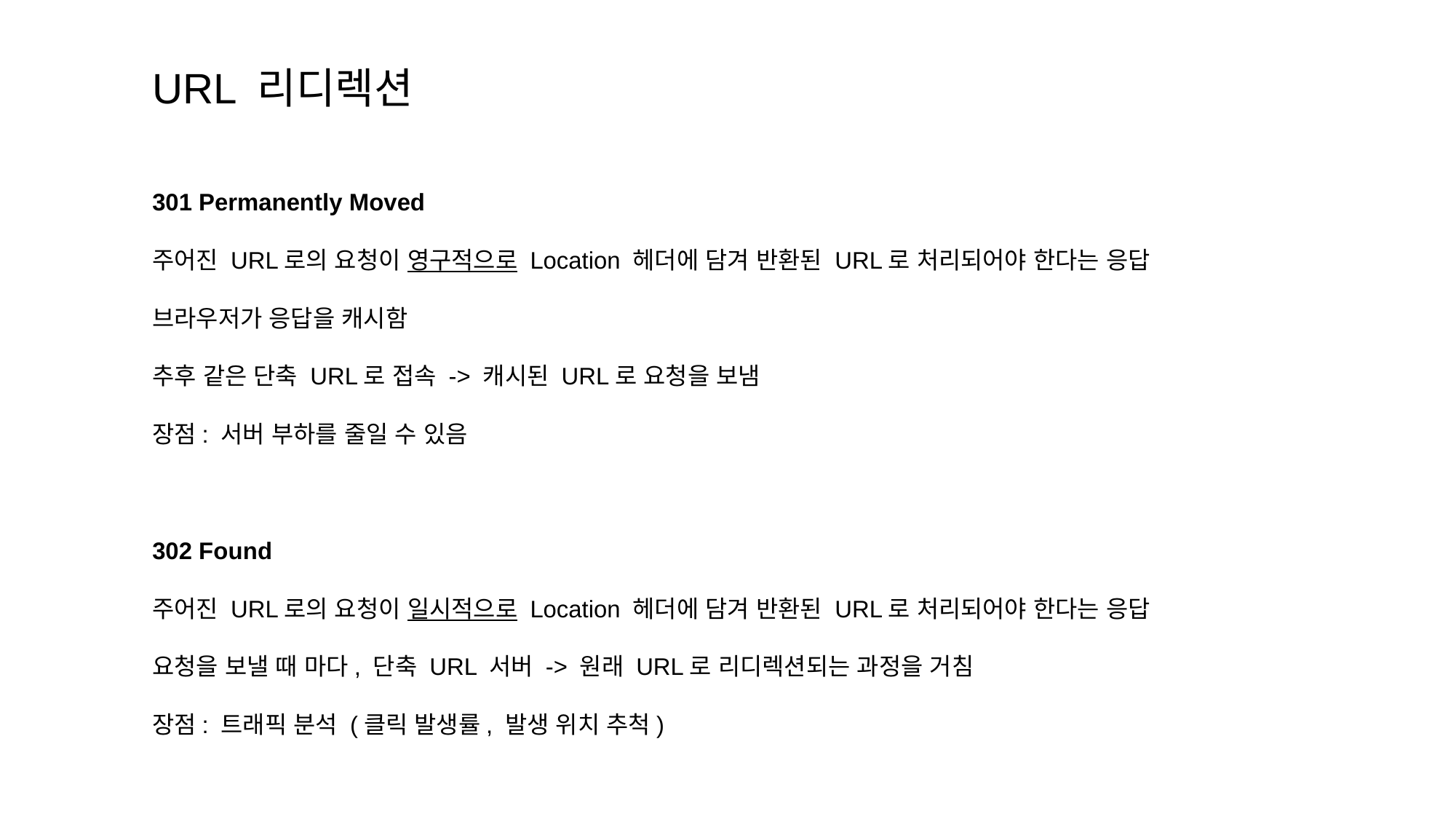

URL 리디렉션
301 Permanently Moved
주어진 URL로의 요청이 영구적으로 Location 헤더에 담겨 반환된 URL로 처리되어야 한다는 응답
브라우저가 응답을 캐시함
추후 같은 단축 URL로 접속 -> 캐시된 URL로 요청을 보냄
장점: 서버 부하를 줄일 수 있음

302 Found
주어진 URL로의 요청이 일시적으로 Location 헤더에 담겨 반환된 URL로 처리되어야 한다는 응답
요청을 보낼 때 마다, 단축 URL 서버 -> 원래 URL로 리디렉션되는 과정을 거침
장점: 트래픽 분석 (클릭 발생률, 발생 위치 추척)